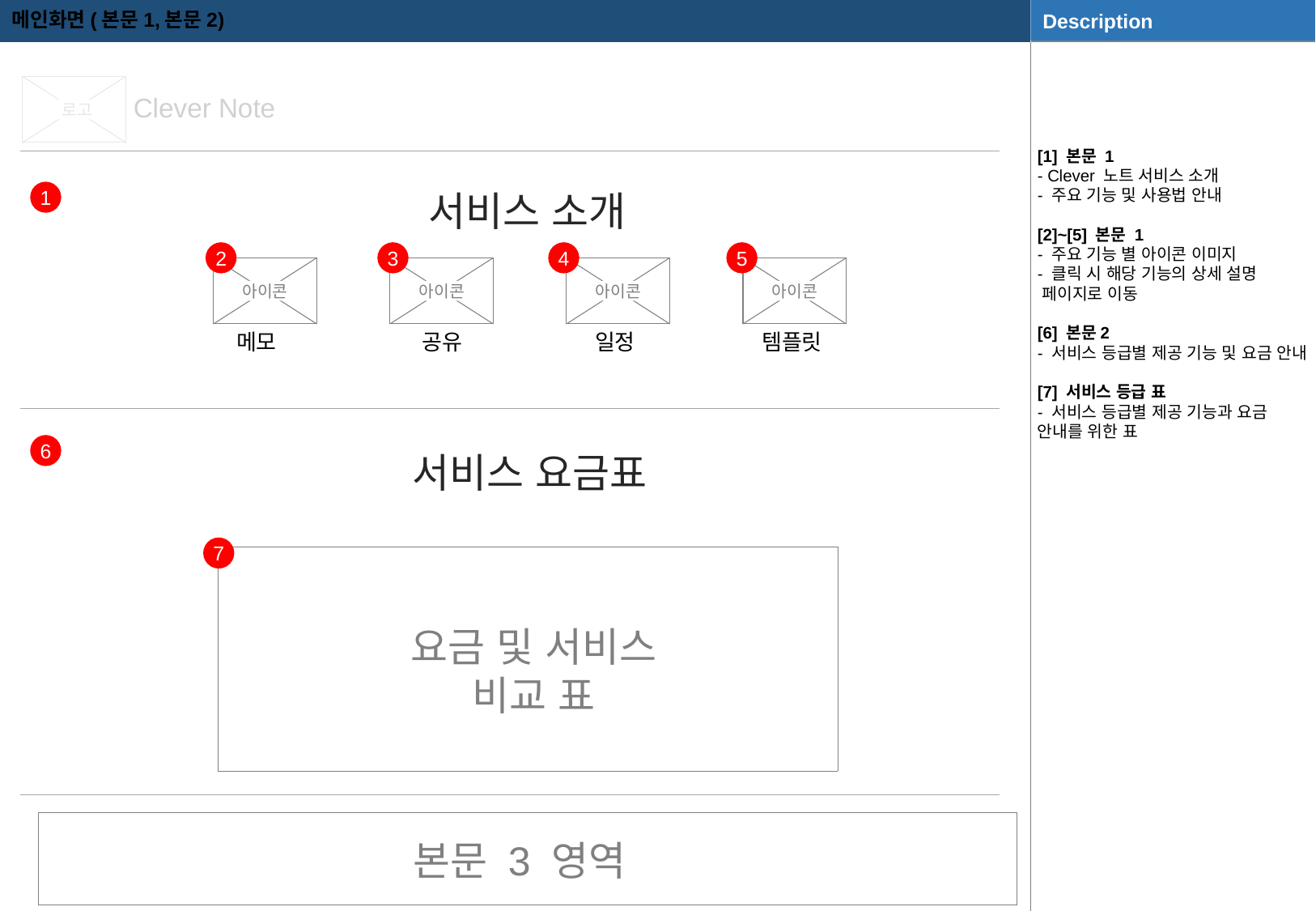

메인화면(본문1,본문2)

[1] 본문 1
- Clever 노트 서비스 소개
- 주요 기능 및 사용법 안내

[2]~[5] 본문 1
- 주요 기능 별 아이콘 이미지
- 클릭 시 해당 기능의 상세 설명
 페이지로 이동

[6] 본문2
- 서비스 등급별 제공 기능 및 요금 안내

[7] 서비스 등급 표
- 서비스 등급별 제공 기능과 요금 안내를 위한 표

Clever Note
로고
1
서비스 소개
2
3
4
5

아이콘

아이콘

아이콘

아이콘
메모
공유
일정
템플릿
6
서비스 요금표
7
|  |
| --- |
요금 및 서비스 비교 표
|  |
| --- |
본문 3 영역